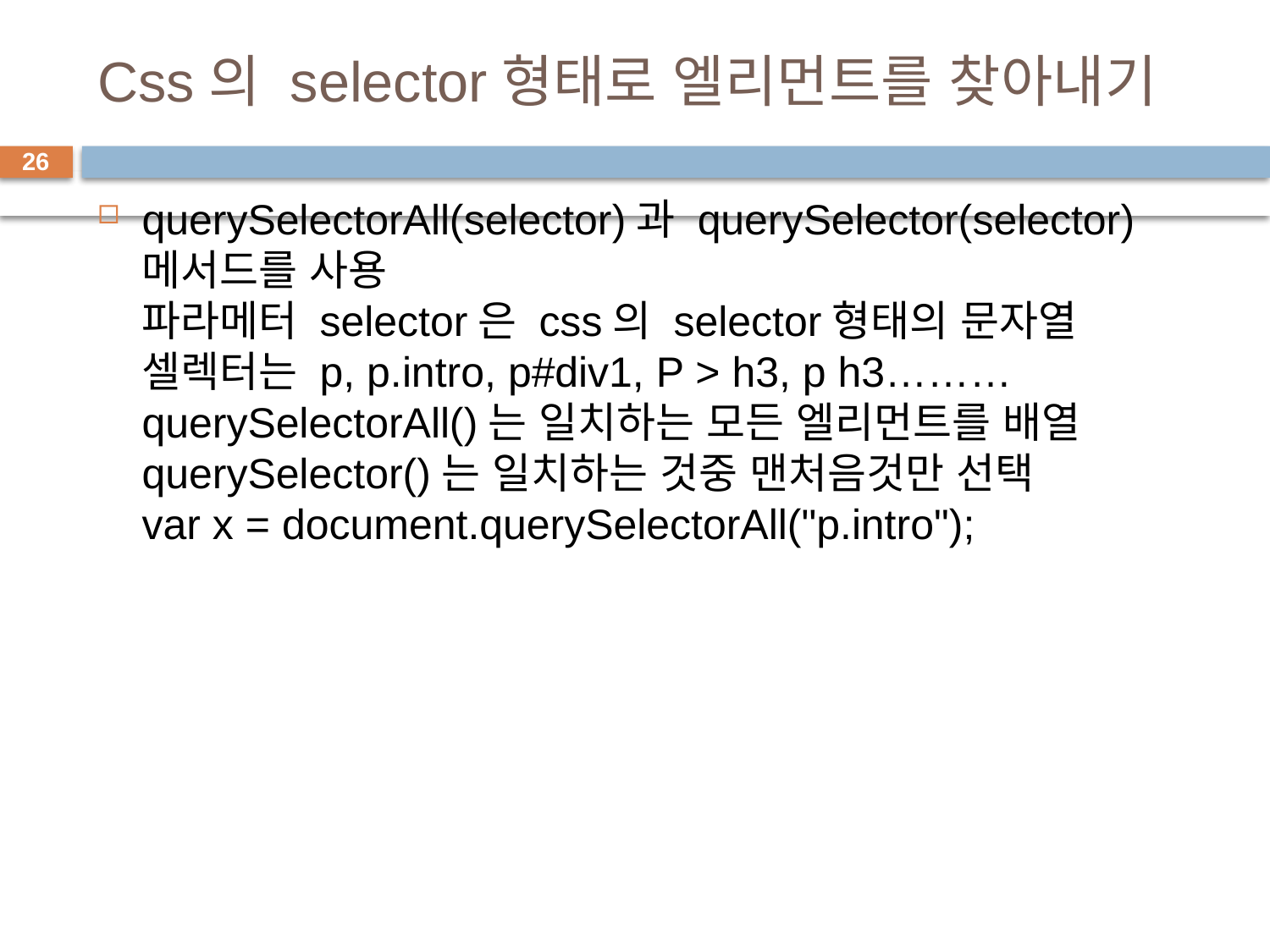

# Css의 selector형태로 엘리먼트를 찾아내기
26
querySelectorAll(selector)과 querySelector(selector)
메서드를 사용
파라메터 selector은 css의 selector형태의 문자열
셀렉터는 p, p.intro, p#div1, P > h3, p h3………
querySelectorAll()는 일치하는 모든 엘리먼트를 배열
querySelector()는 일치하는 것중 맨처음것만 선택
var x = document.querySelectorAll("p.intro");